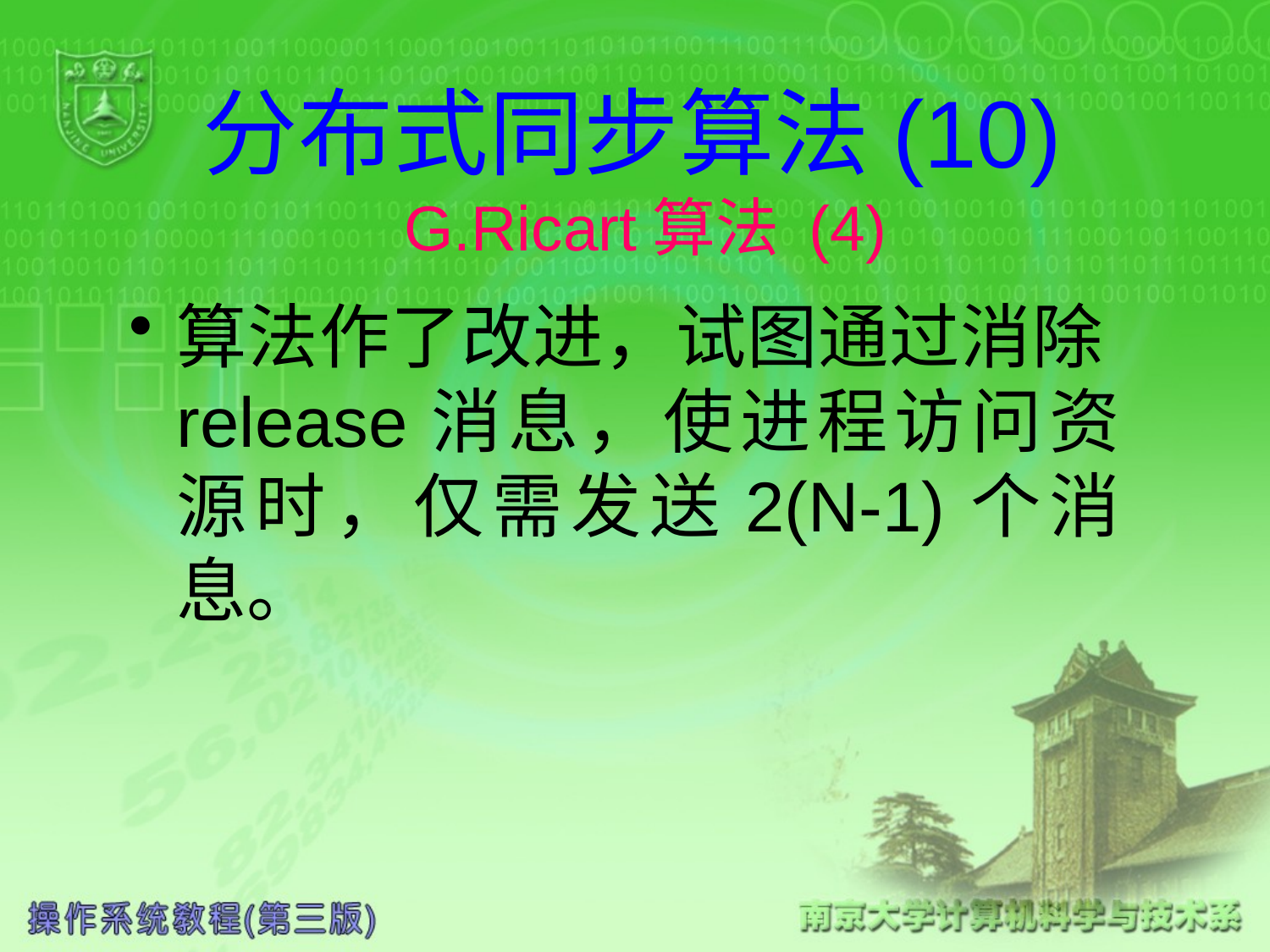

# 分布式同步算法(10) G.Ricart算法 (4)
算法作了改进，试图通过消除release消息，使进程访问资源时，仅需发送2(N-1)个消息。